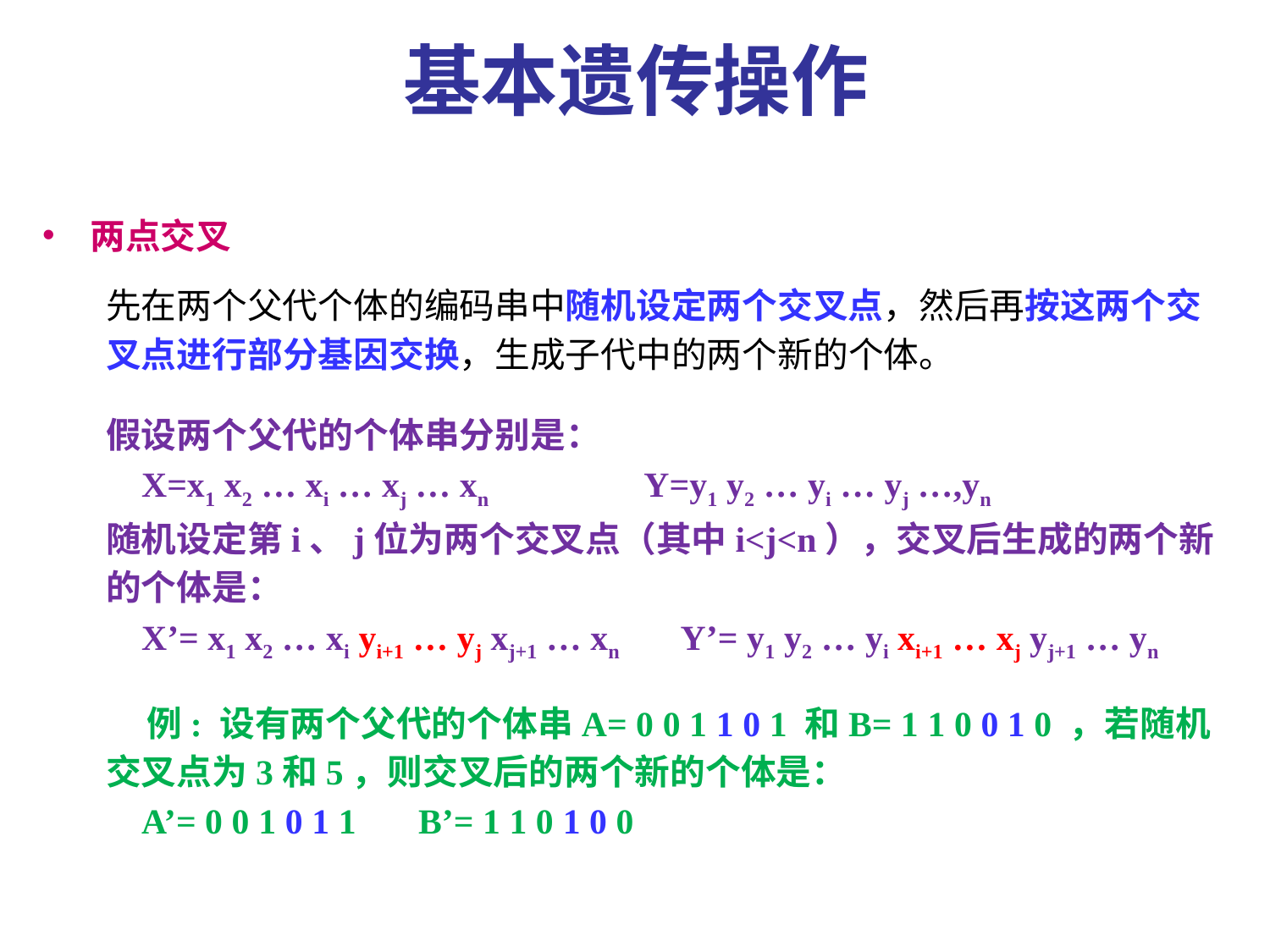

基本遗传操作
两点交叉
先在两个父代个体的编码串中随机设定两个交叉点，然后再按这两个交叉点进行部分基因交换，生成子代中的两个新的个体。
假设两个父代的个体串分别是：
    X=x1 x2 … xi … xj … xn                  Y=y1 y2 … yi … yj …,yn
随机设定第i、j位为两个交叉点（其中i<j<n），交叉后生成的两个新的个体是：
    X’= x1 x2 … xi yi+1 … yj xj+1 … xn       Y’= y1 y2 … yi xi+1 … xj yj+1 … yn
    例: 设有两个父代的个体串A= 0 0 1 1 0 1 和B= 1 1 0 0 1 0 ，若随机交叉点为3和5，则交叉后的两个新的个体是：
    A’= 0 0 1 0 1 1       B’= 1 1 0 1 0 0